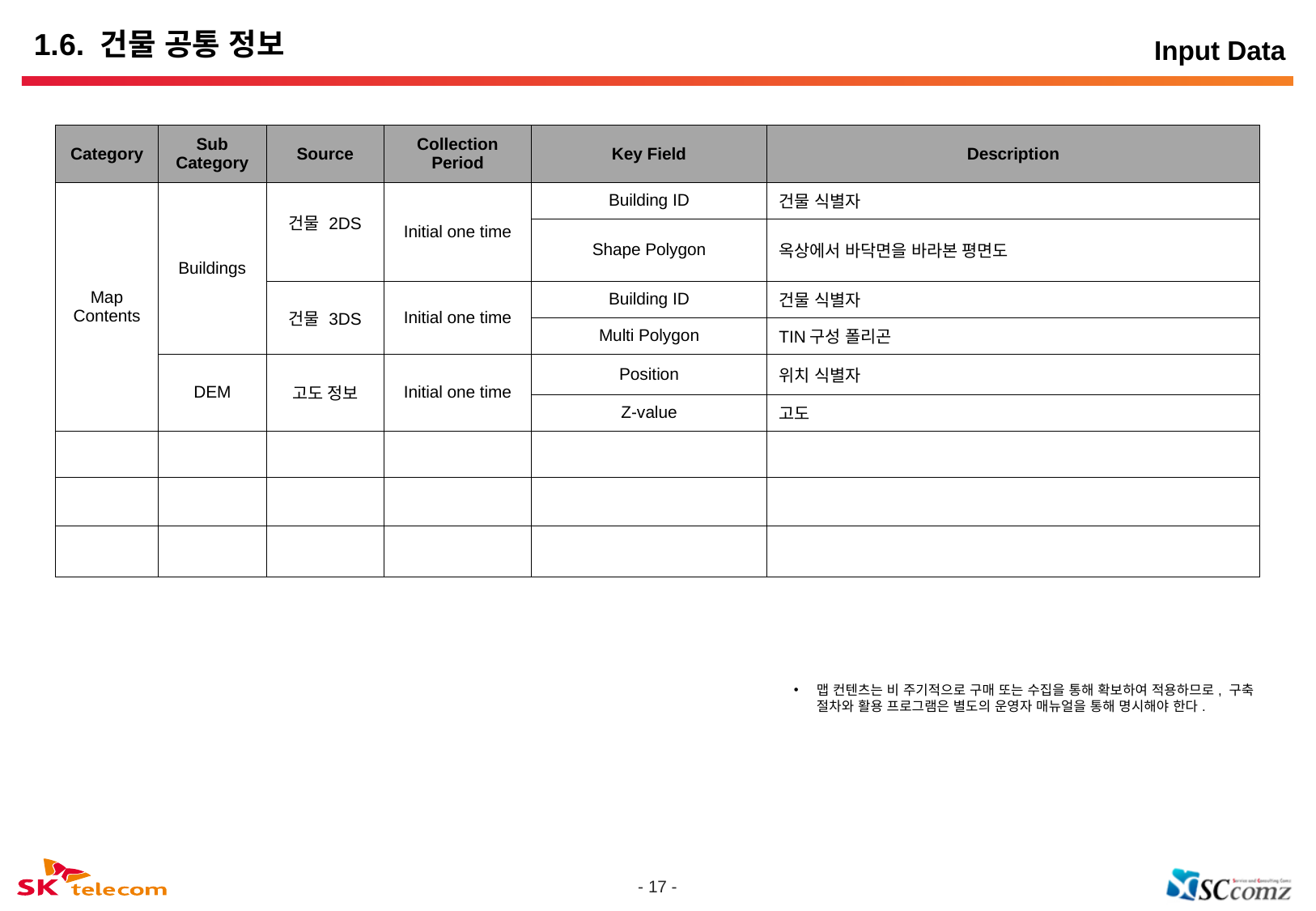

# 1.6. 건물 공통 정보
Input Data
| Category | Sub Category | Source | Collection Period | Key Field | Description |
| --- | --- | --- | --- | --- | --- |
| Map Contents | Buildings | 건물 2DS | Initial one time | Building ID | 건물 식별자 |
|  |  |  |  | Shape Polygon | 옥상에서 바닥면을 바라본 평면도 |
|  |  | 건물 3DS | Initial one time | Building ID | 건물 식별자 |
|  |  |  |  | Multi Polygon | TIN구성 폴리곤 |
|  | DEM | 고도 정보 | Initial one time | Position | 위치 식별자 |
|  |  |  |  | Z-value | 고도 |
|  |  |  |  |  |  |
|  |  |  |  |  |  |
|  |  |  |  |  |  |
맵 컨텐츠는 비 주기적으로 구매 또는 수집을 통해 확보하여 적용하므로, 구축 절차와 활용 프로그램은 별도의 운영자 매뉴얼을 통해 명시해야 한다.